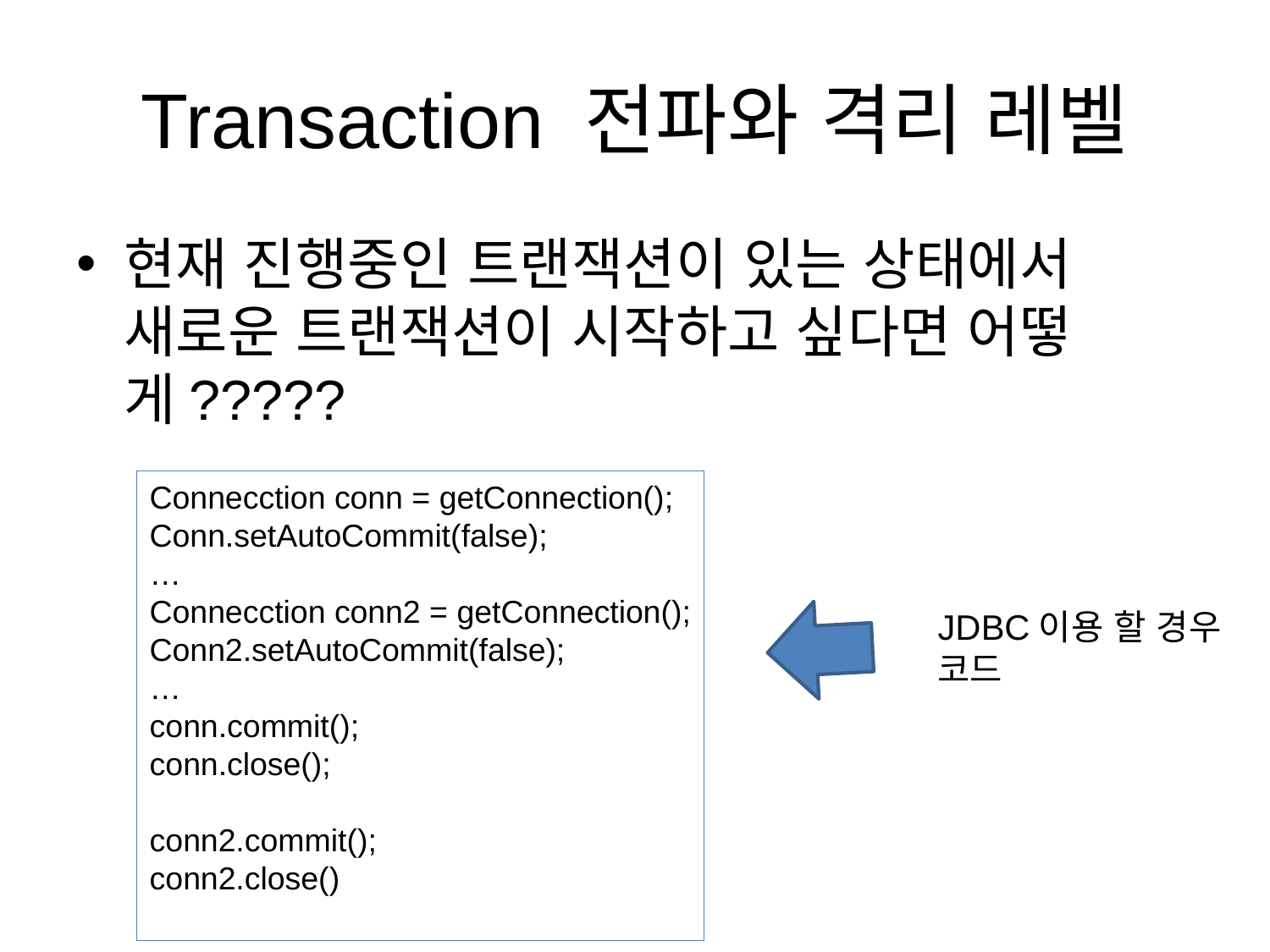

# Transaction 전파와 격리 레벨
현재 진행중인 트랜잭션이 있는 상태에서 새로운 트랜잭션이 시작하고 싶다면 어떻게?????
Connecction conn = getConnection();
Conn.setAutoCommit(false);
…
Connecction conn2 = getConnection();
Conn2.setAutoCommit(false);
…
conn.commit();
conn.close();

conn2.commit();
conn2.close()

JDBC이용 할 경우
코드